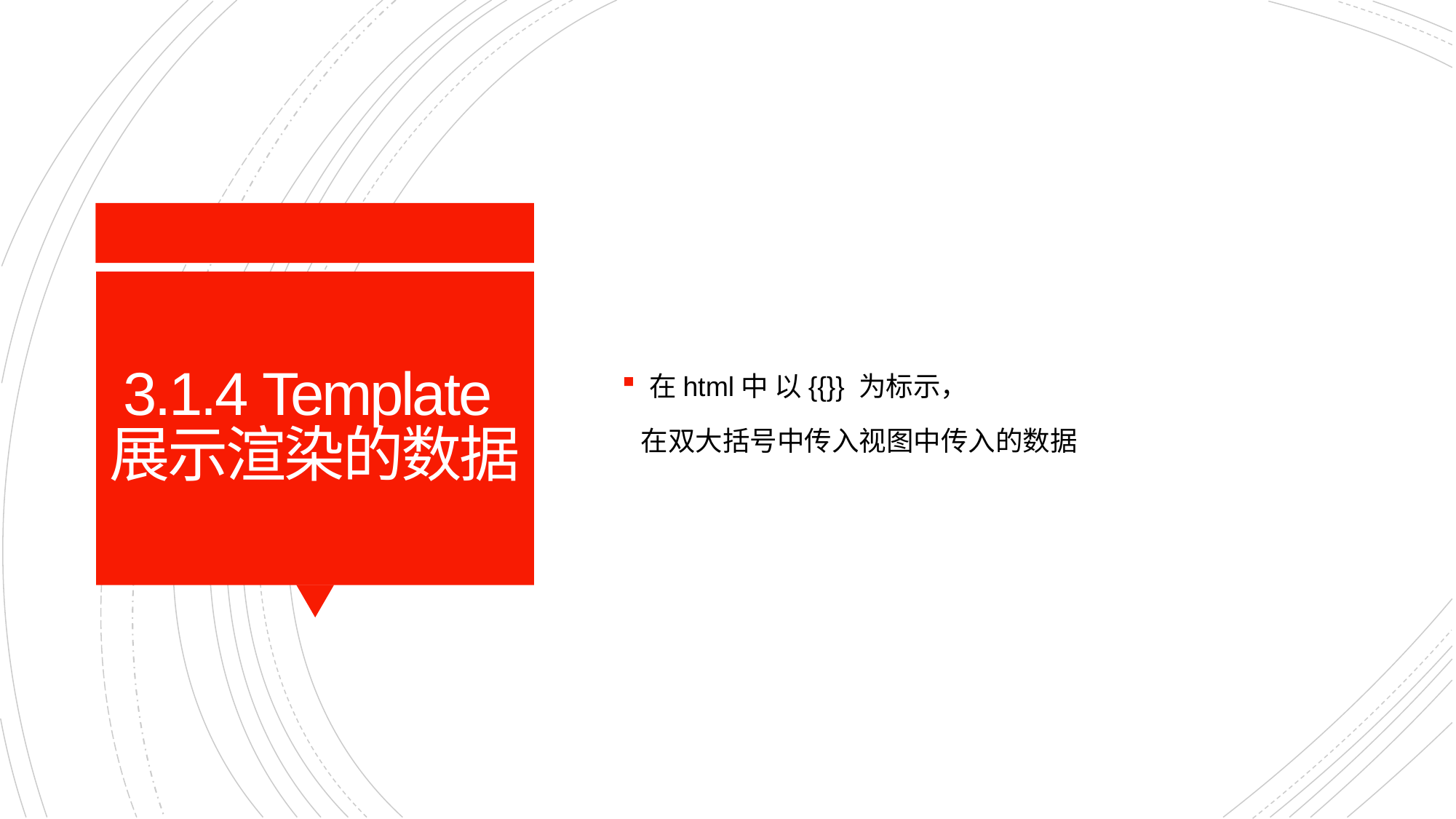

在html中 以{{}} 为标示，
  在双大括号中传入视图中传入的数据
# 3.1.4 Template展示渲染的数据